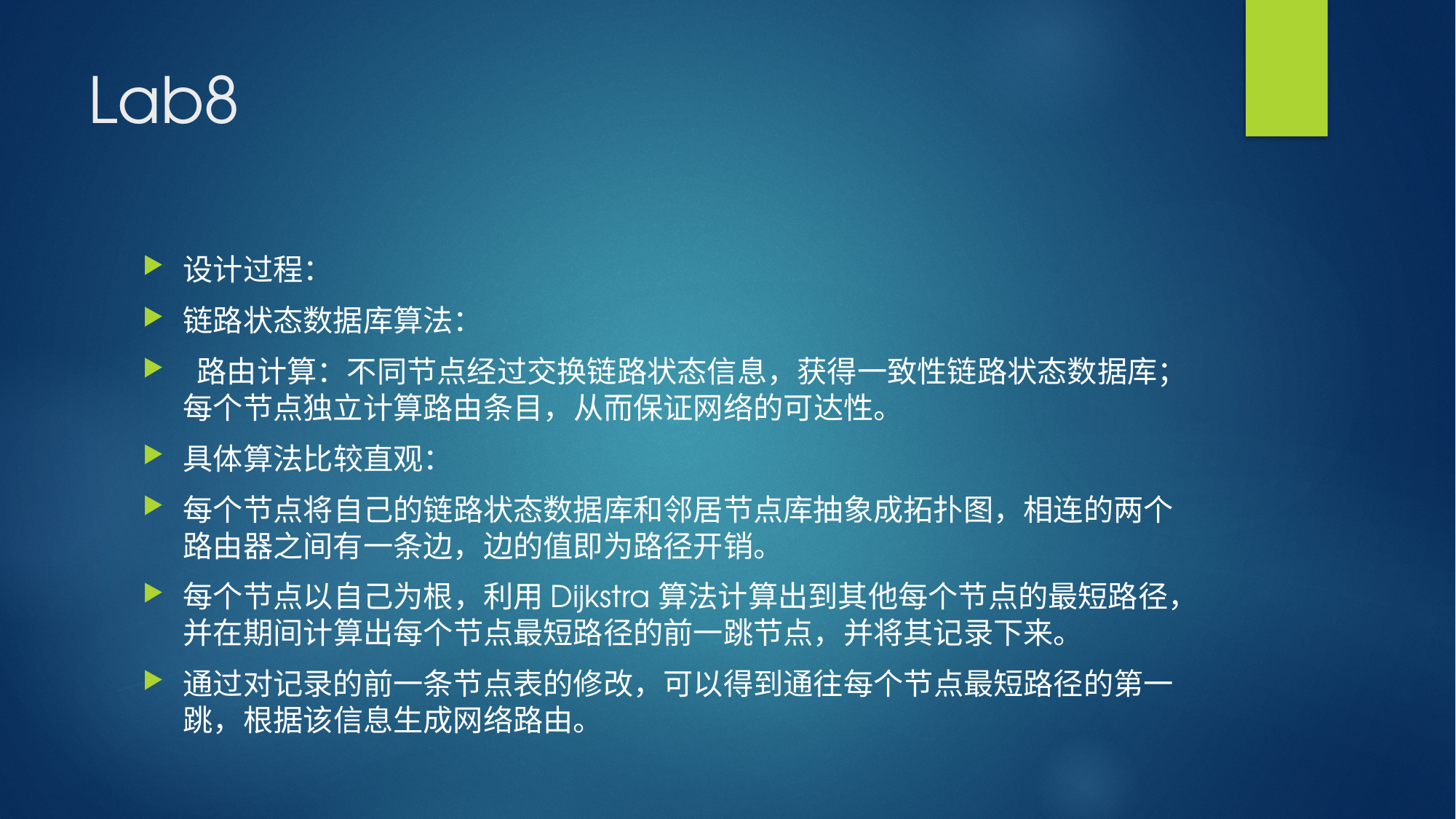

# Lab8
设计过程：
链路状态数据库算法：
 路由计算：不同节点经过交换链路状态信息，获得一致性链路状态数据库；每个节点独立计算路由条目，从而保证网络的可达性。
具体算法比较直观：
每个节点将自己的链路状态数据库和邻居节点库抽象成拓扑图，相连的两个路由器之间有一条边，边的值即为路径开销。
每个节点以自己为根，利用Dijkstra算法计算出到其他每个节点的最短路径，并在期间计算出每个节点最短路径的前一跳节点，并将其记录下来。
通过对记录的前一条节点表的修改，可以得到通往每个节点最短路径的第一跳，根据该信息生成网络路由。